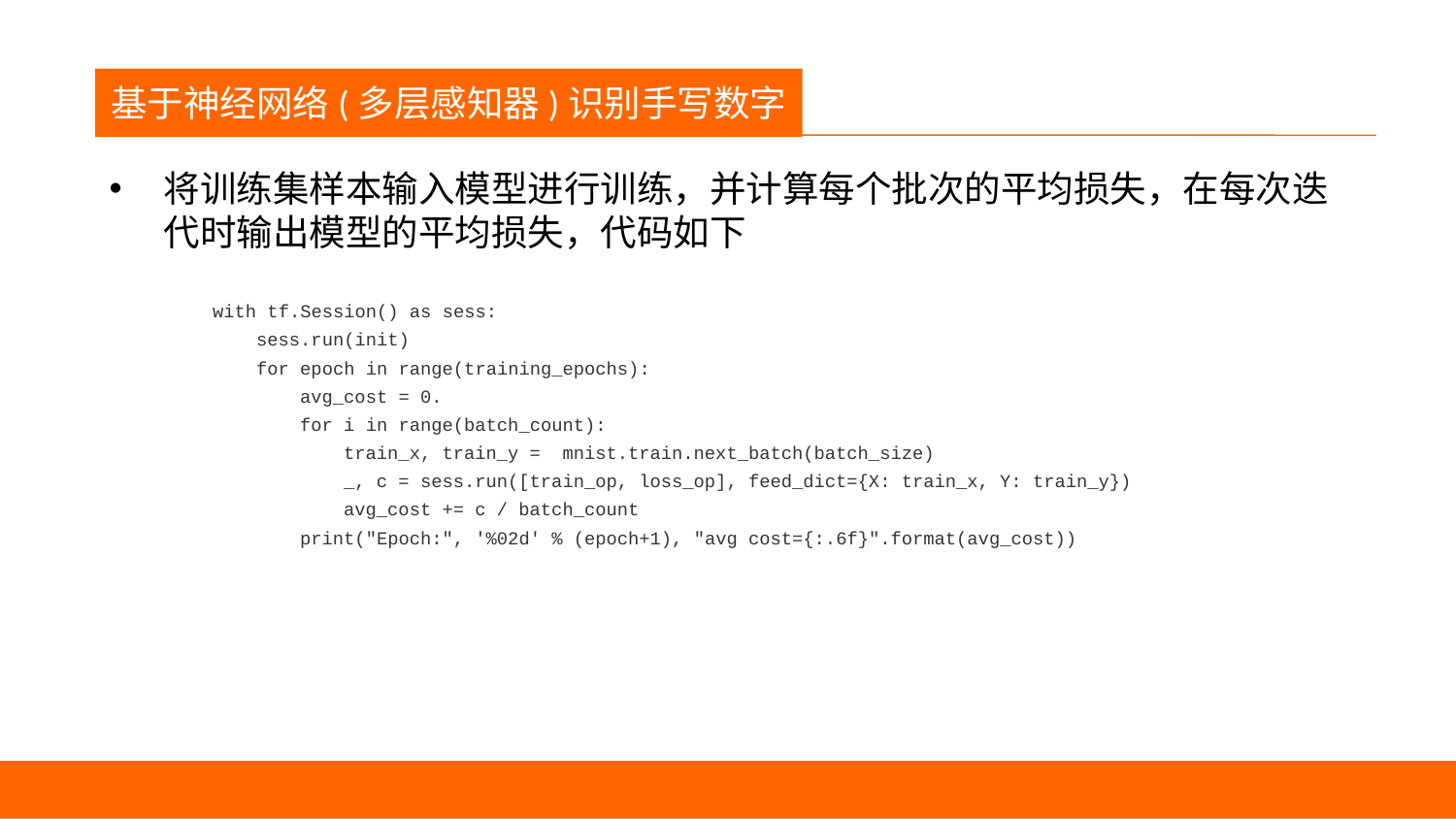

议程
基于神经网络(多层感知器)识别手写数字

将训练集样本输入模型进行训练，并计算每个批次的平均损失，在每次迭代时输出模型的平均损失，代码如下
with tf.Session() as sess:
    sess.run(init)
    for epoch in range(training_epochs):
        avg_cost = 0.
        for i in range(batch_count):
            train_x, train_y =  mnist.train.next_batch(batch_size)
            _, c = sess.run([train_op, loss_op], feed_dict={X: train_x, Y: train_y})
            avg_cost += c / batch_count
        print("Epoch:", '%02d' % (epoch+1), "avg cost={:.6f}".format(avg_cost))